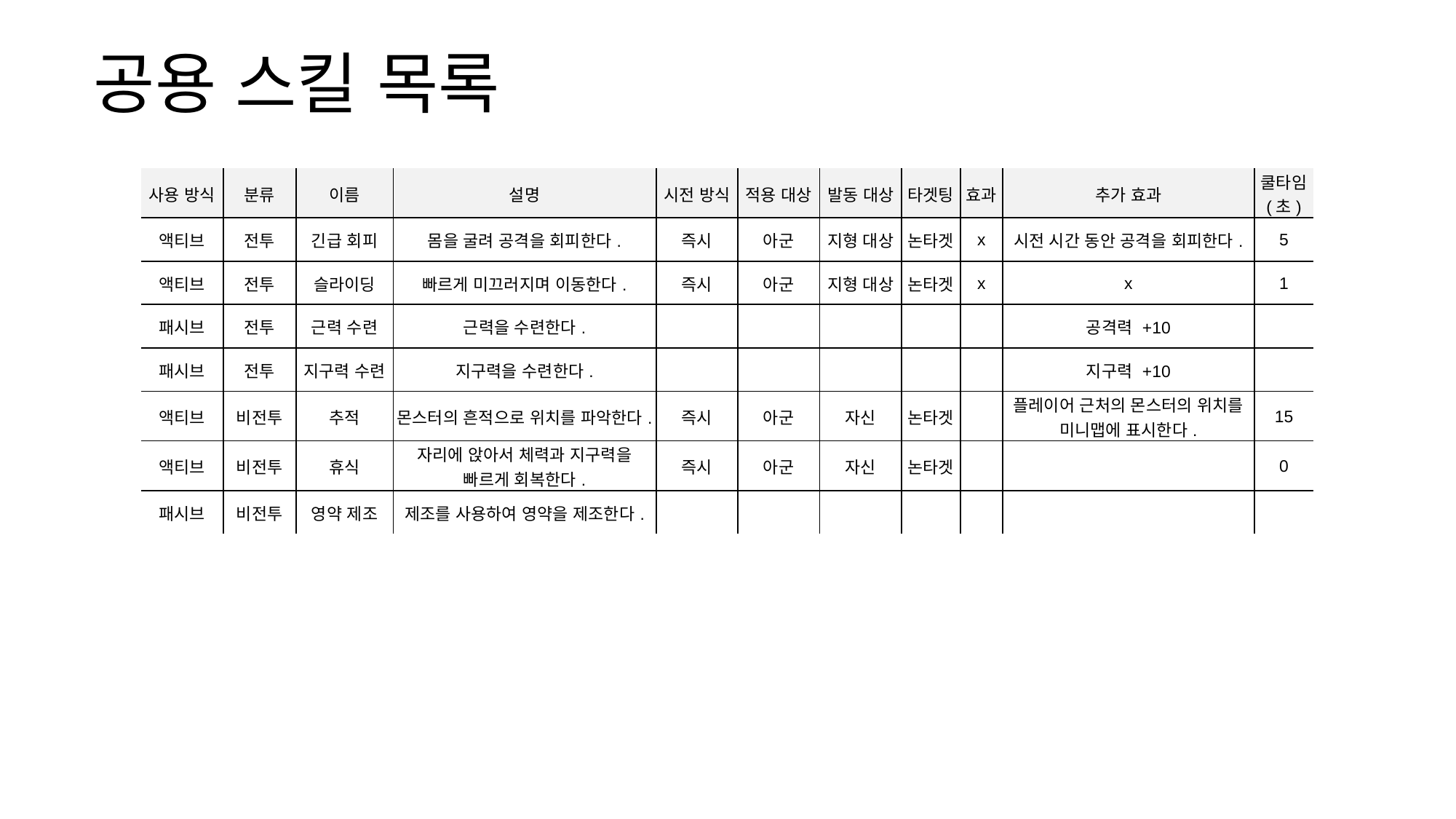

공용 스킬 목록
| 사용 방식 | 분류 | 이름 | 설명 | 시전 방식 | 적용 대상 | 발동 대상 | 타겟팅 | 효과 | 추가 효과 | 쿨타임 (초) |
| --- | --- | --- | --- | --- | --- | --- | --- | --- | --- | --- |
| 액티브 | 전투 | 긴급 회피 | 몸을 굴려 공격을 회피한다. | 즉시 | 아군 | 지형 대상 | 논타겟 | x | 시전 시간 동안 공격을 회피한다. | 5 |
| 액티브 | 전투 | 슬라이딩 | 빠르게 미끄러지며 이동한다. | 즉시 | 아군 | 지형 대상 | 논타겟 | x | x | 1 |
| 패시브 | 전투 | 근력 수련 | 근력을 수련한다. |  |  |  |  |  | 공격력 +10 |  |
| 패시브 | 전투 | 지구력 수련 | 지구력을 수련한다. |  |  |  |  |  | 지구력 +10 |  |
| 액티브 | 비전투 | 추적 | 몬스터의 흔적으로 위치를 파악한다. | 즉시 | 아군 | 자신 | 논타겟 |  | 플레이어 근처의 몬스터의 위치를 미니맵에 표시한다. | 15 |
| 액티브 | 비전투 | 휴식 | 자리에 앉아서 체력과 지구력을 빠르게 회복한다. | 즉시 | 아군 | 자신 | 논타겟 |  |  | 0 |
| 패시브 | 비전투 | 영약 제조 | 제조를 사용하여 영약을 제조한다. |  |  |  |  |  |  |  |